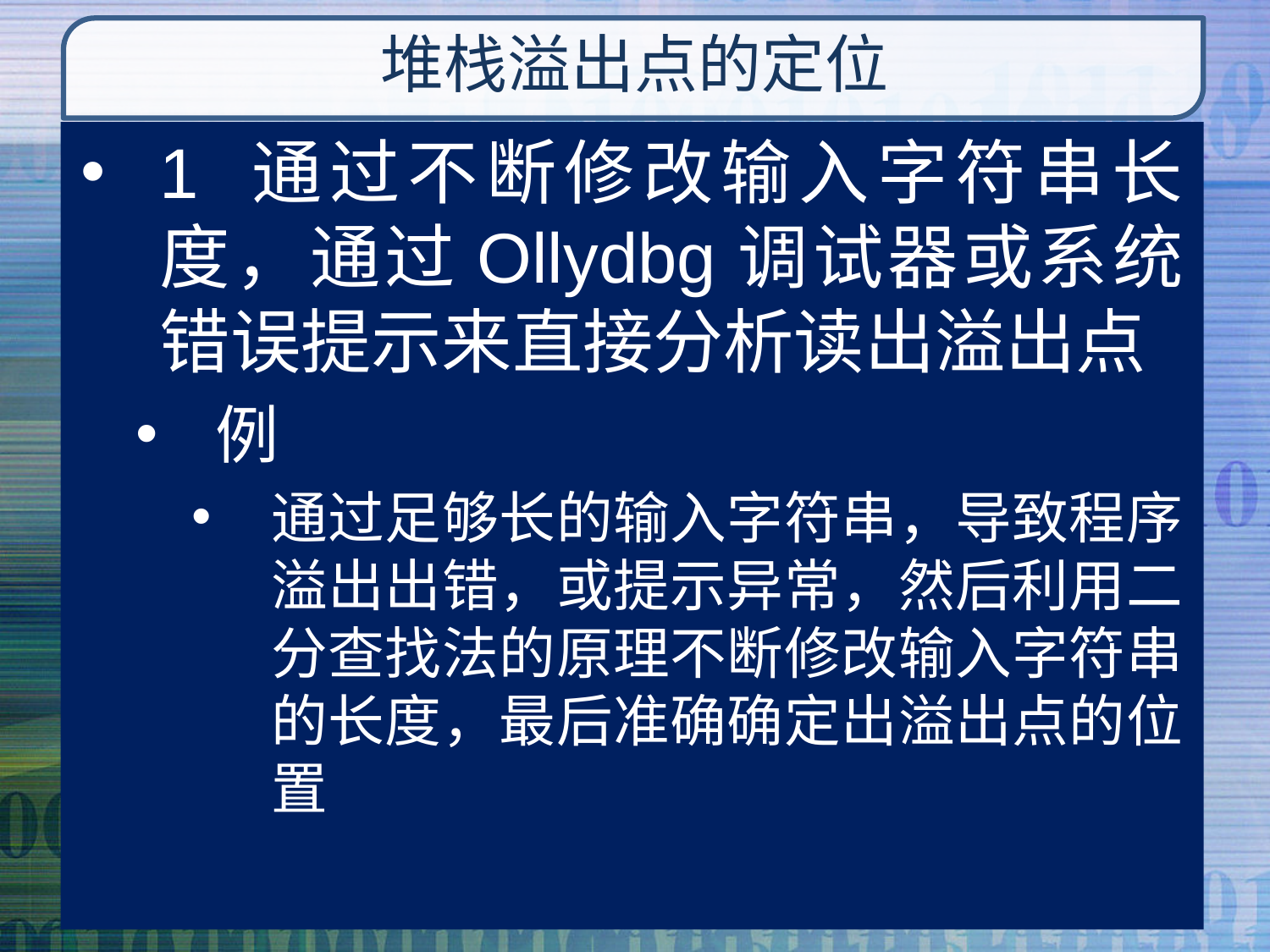

# 堆栈溢出点的定位
1 通过不断修改输入字符串长度，通过Ollydbg调试器或系统错误提示来直接分析读出溢出点
例
通过足够长的输入字符串，导致程序溢出出错，或提示异常，然后利用二分查找法的原理不断修改输入字符串的长度，最后准确确定出溢出点的位置